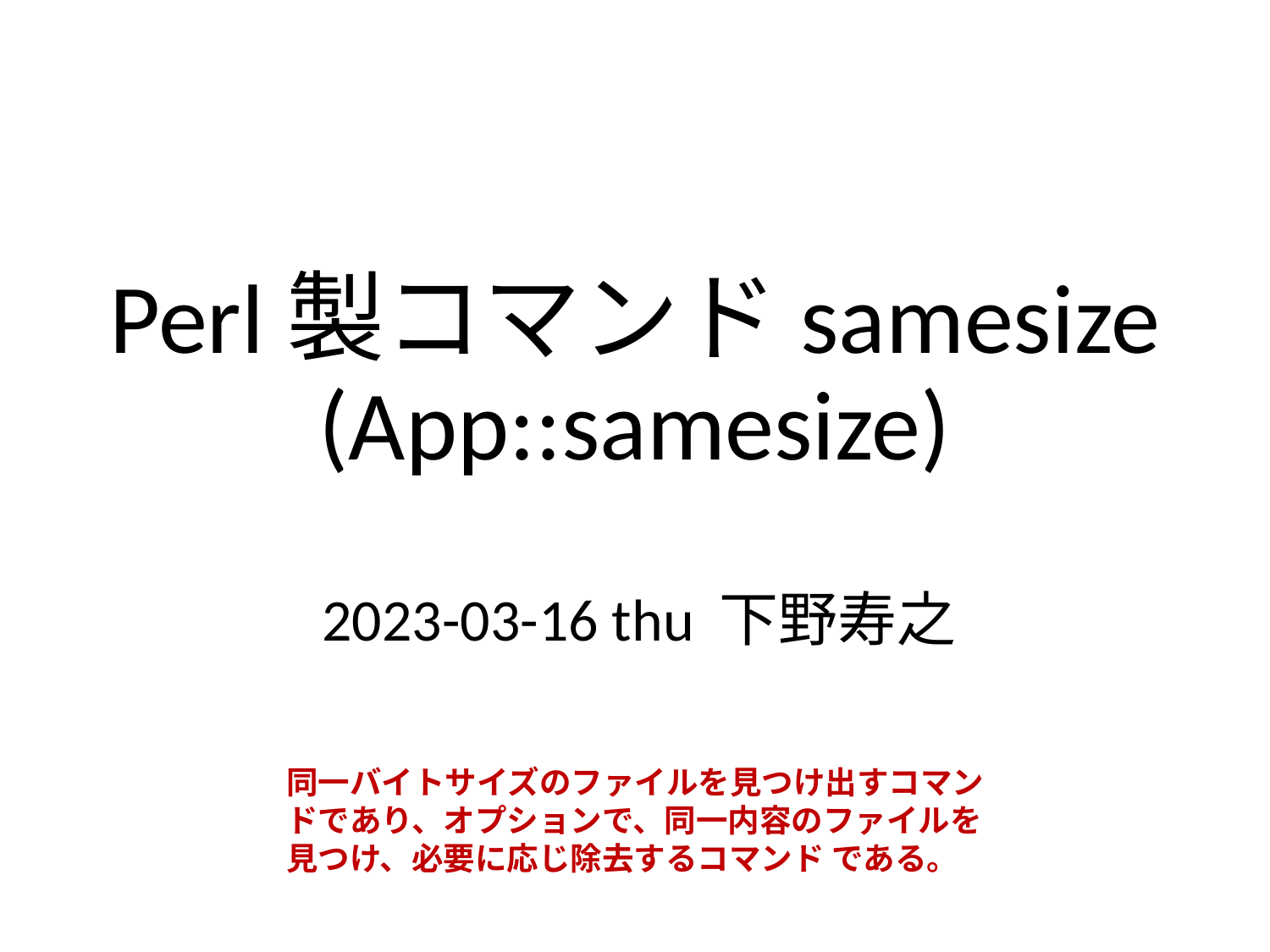

# Perl製コマンドsamesize (App::samesize)
2023-03-16 thu 下野寿之
同一バイトサイズのファイルを見つけ出すコマンドであり、オプションで、同一内容のファイルを見つけ、必要に応じ除去するコマンド である。